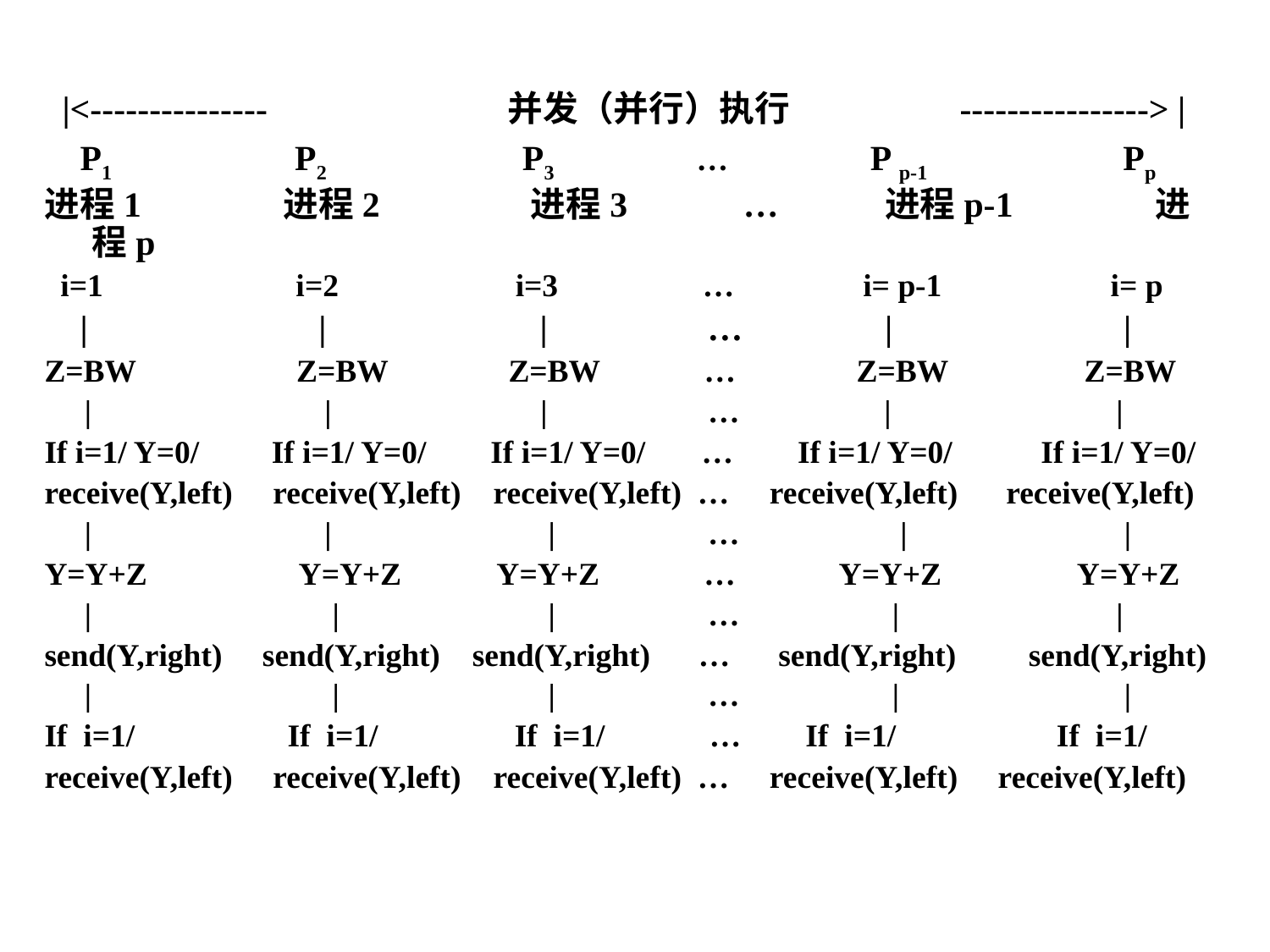

#
  |<---------------                          并发（并行）执行                    ----------------> |
    P1                     P2                      P3                …                P p-1                      Pp
进程1               进程2                进程3             …           进程p-1               进程p
  i=1                        i=2                      i=3                  …                i= p-1                     i= p
    |                          |                        |                  …                |                          |
Z=BW                    Z=BW               Z=BW             …               Z=BW                 Z=BW
     |                             |                          |                    …                  |                            |
If i=1/ Y=0/         If i=1/ Y=0/        If i=1/ Y=0/       …        If i=1/ Y=0/           If i=1/ Y=0/
receive(Y,left)     receive(Y,left)    receive(Y,left)  …     receive(Y,left)      receive(Y,left)
     |                             |                           |                   …                    |                           |
Y=Y+Z                   Y=Y+Z            Y=Y+Z             …             Y=Y+Z                 Y=Y+Z
     |                              |                          |                   …                   |                           |
send(Y,right)     send(Y,right)    send(Y,right)      …      send(Y,right)         send(Y,right)
     |                              |                          |                   …                   |                            |
If  i=1/                   If  i=1/                 If  i=1/             …        If  i=1/                    If  i=1/
receive(Y,left)     receive(Y,left)    receive(Y,left)  …     receive(Y,left)     receive(Y,left)